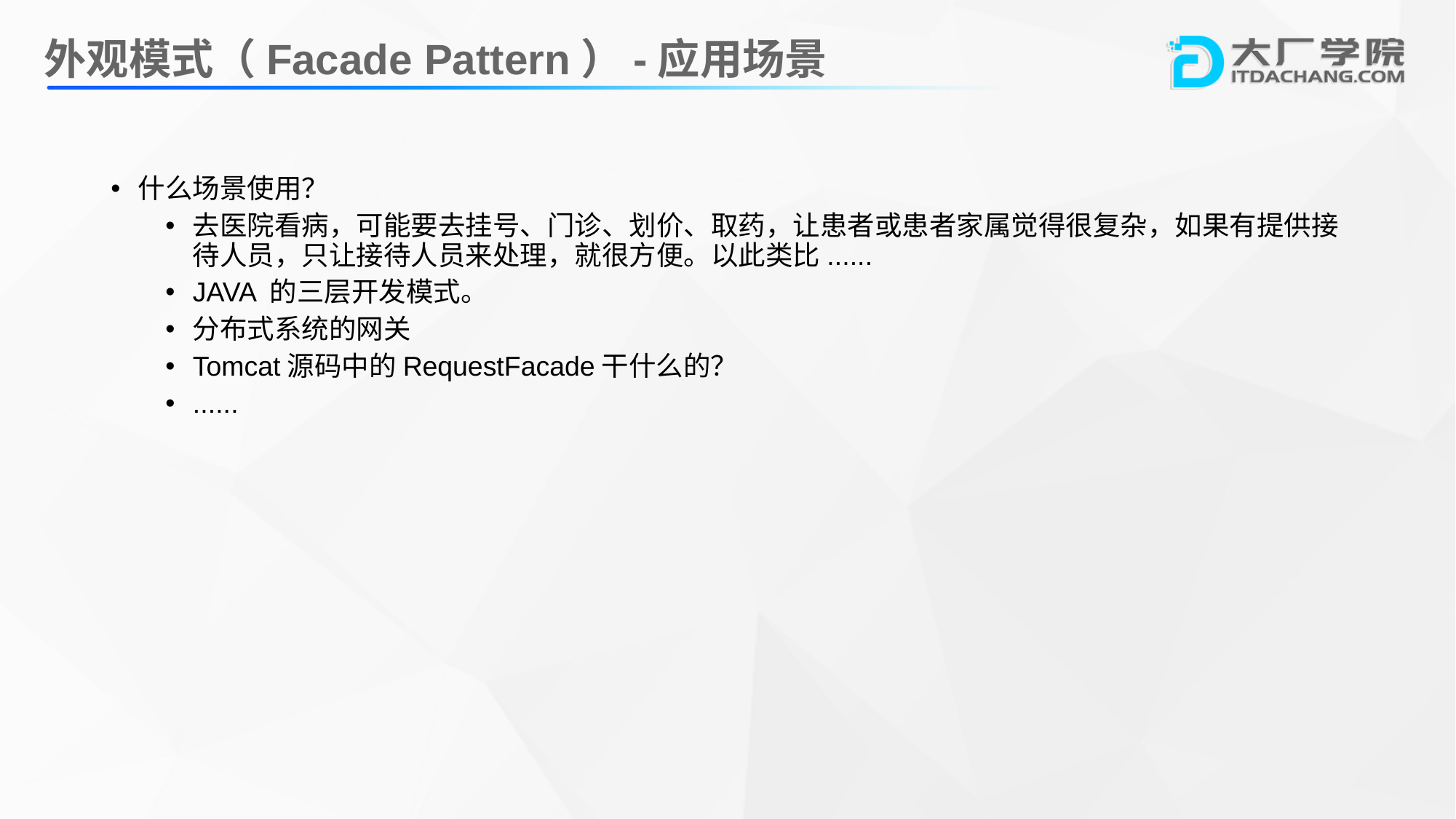

# 外观模式（Facade Pattern）-应用场景
什么场景使用？
去医院看病，可能要去挂号、门诊、划价、取药，让患者或患者家属觉得很复杂，如果有提供接待人员，只让接待人员来处理，就很方便。以此类比......
JAVA 的三层开发模式。
分布式系统的网关
Tomcat源码中的RequestFacade干什么的？
......